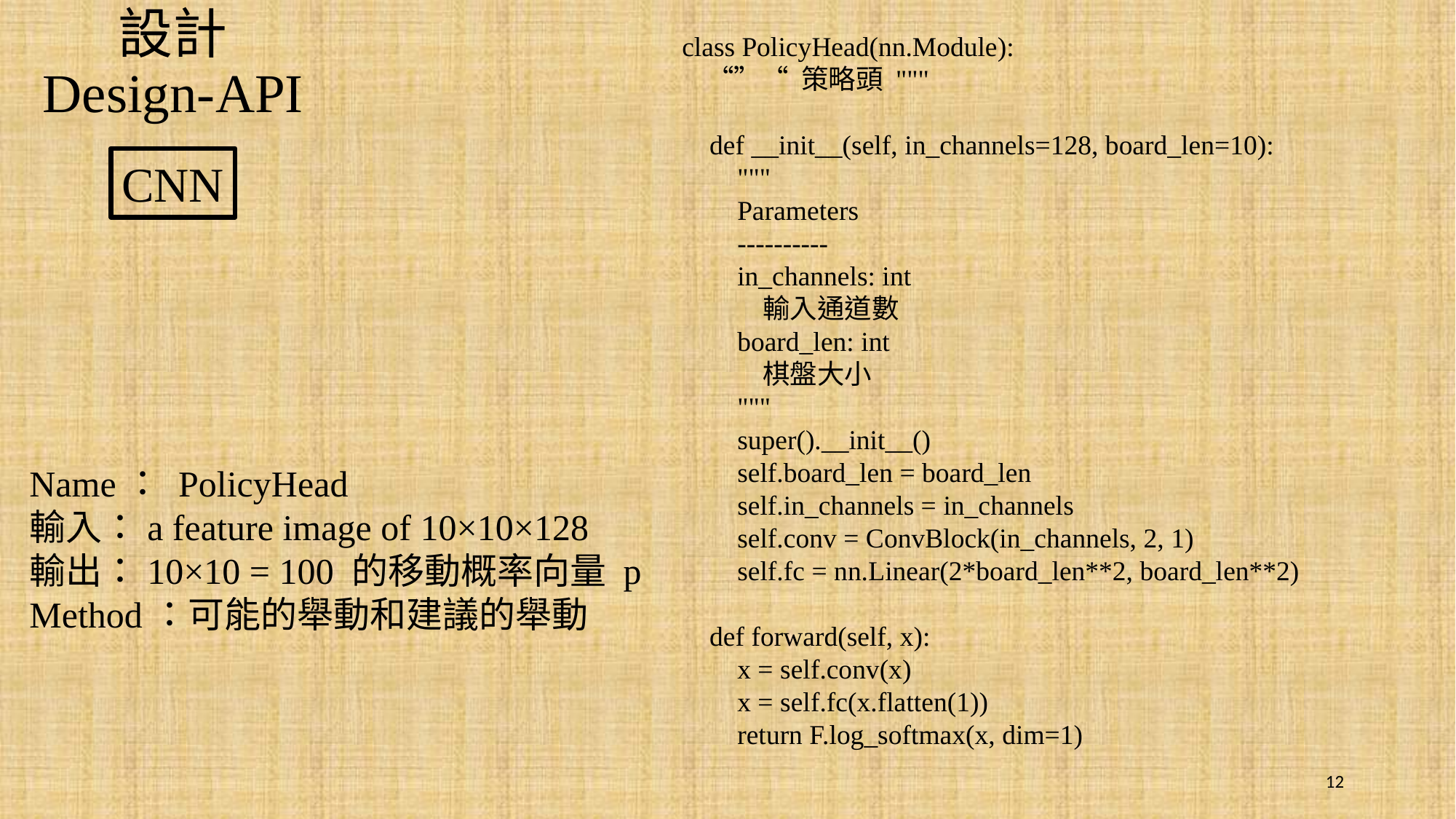

# 設計 Design-API
class PolicyHead(nn.Module):
    “”“ 策略頭 """

    def __init__(self, in_channels=128, board_len=10):
        """
        Parameters
        ----------
        in_channels: int
            輸入通道數
        board_len: int
            棋盤大小
        """
        super().__init__()
        self.board_len = board_len
        self.in_channels = in_channels
        self.conv = ConvBlock(in_channels, 2, 1)
        self.fc = nn.Linear(2*board_len**2, board_len**2)

    def forward(self, x):
        x = self.conv(x)
        x = self.fc(x.flatten(1))
        return F.log_softmax(x, dim=1)
CNN
Name： PolicyHead
輸入：a feature image of 10×10×128
輸出：10×10 = 100 的移動概率向量 p
Method：可能的舉動和建議的舉動
12